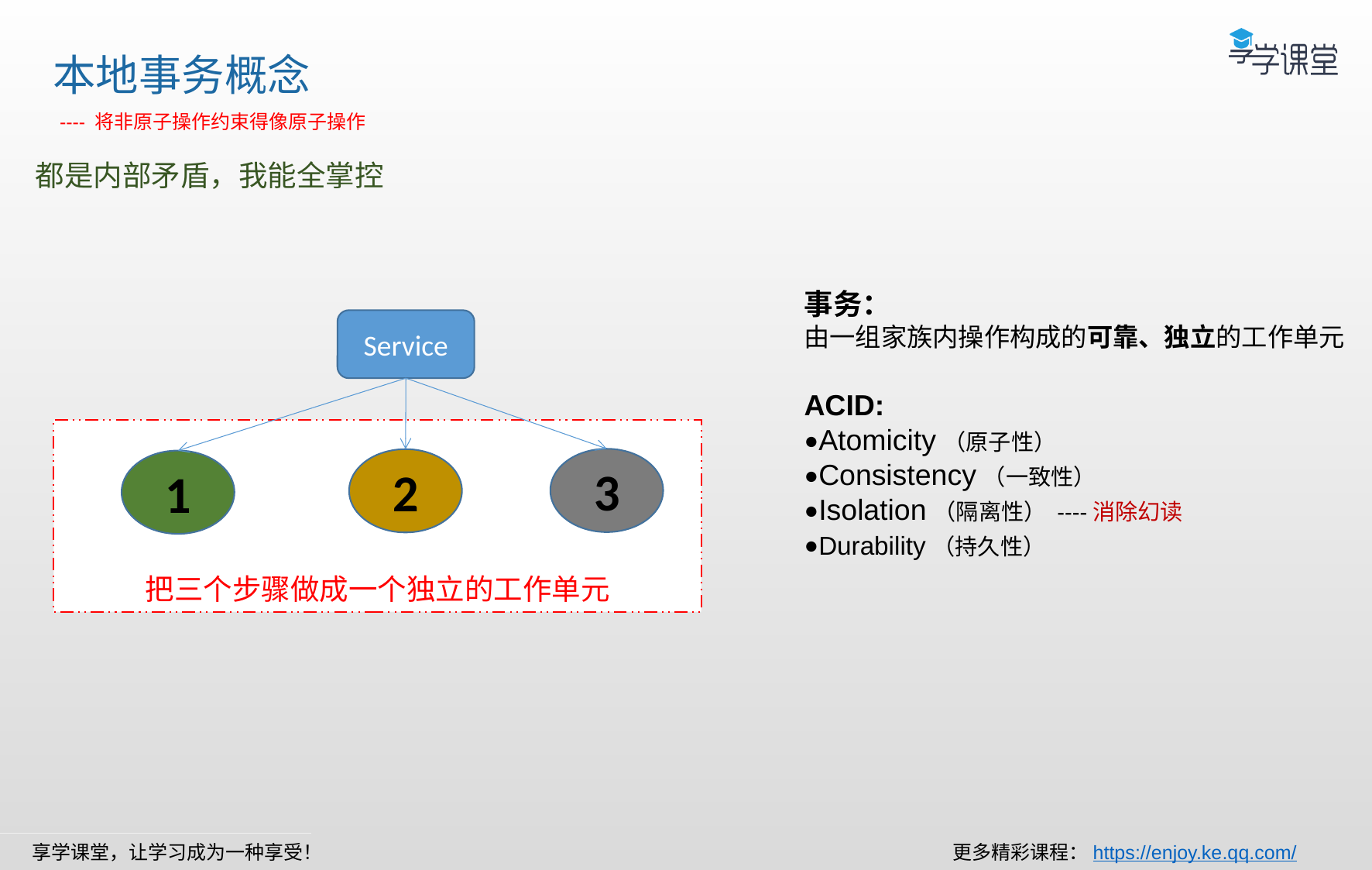

本地事务概念
 ---- 将非原子操作约束得像原子操作
都是内部矛盾，我能全掌控
事务：
由一组家族内操作构成的可靠、独立的工作单元

ACID:
•Atomicity（原子性）
•Consistency（一致性）
•Isolation（隔离性） ----消除幻读
•Durability（持久性）

Service
把三个步骤做成一个独立的工作单元
3
2
1